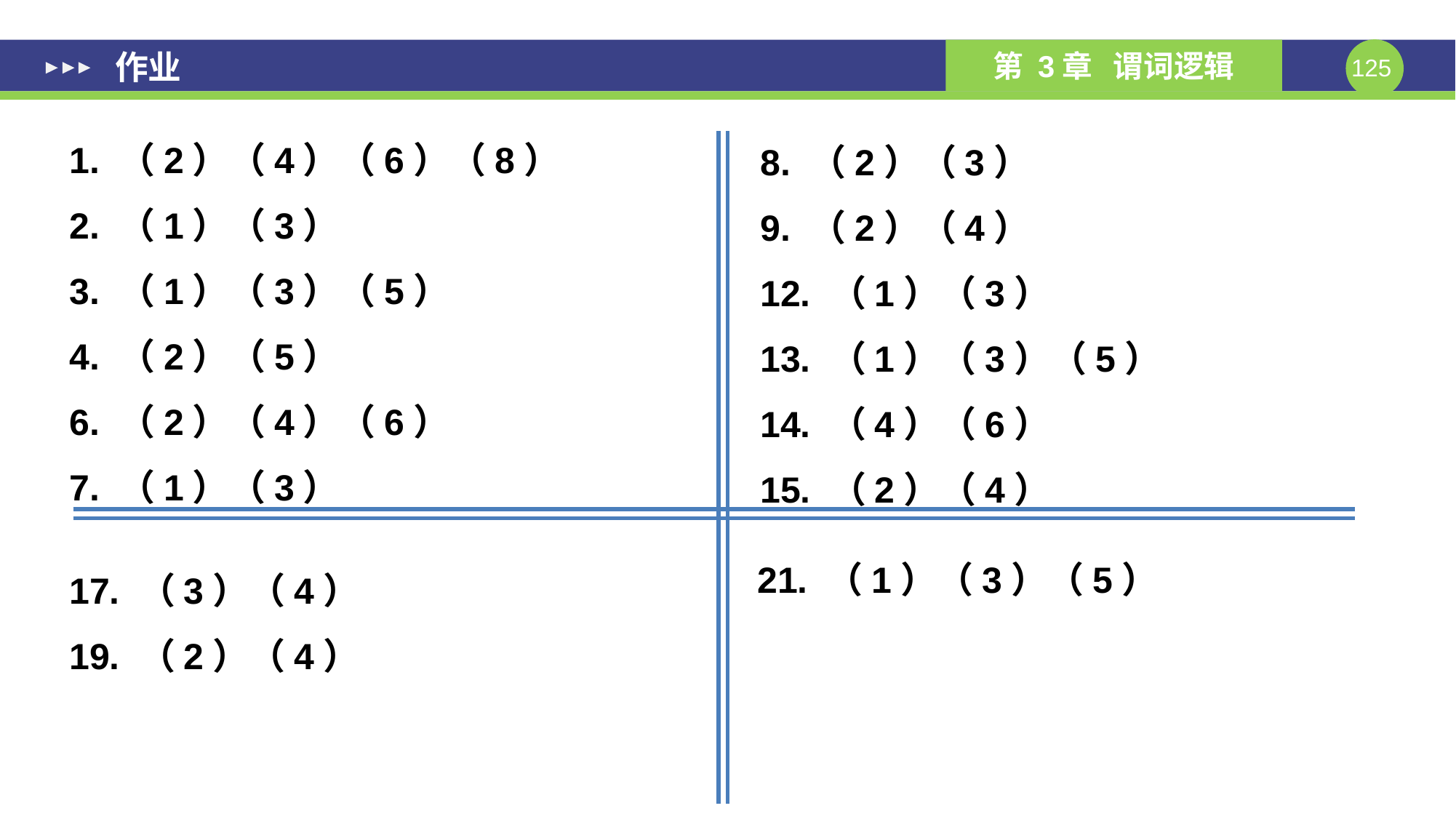

作业
1. （2）（4）（6）（8）
2. （1）（3）
3. （1）（3）（5）
4. （2）（5）
6. （2）（4）（6）
7. （1）（3）

8. （2）（3）
9. （2）（4）
12. （1）（3）
13. （1）（3）（5）
14. （4）（6）
15. （2）（4）

21. （1）（3）（5）

17. （3）（4）
19. （2）（4）